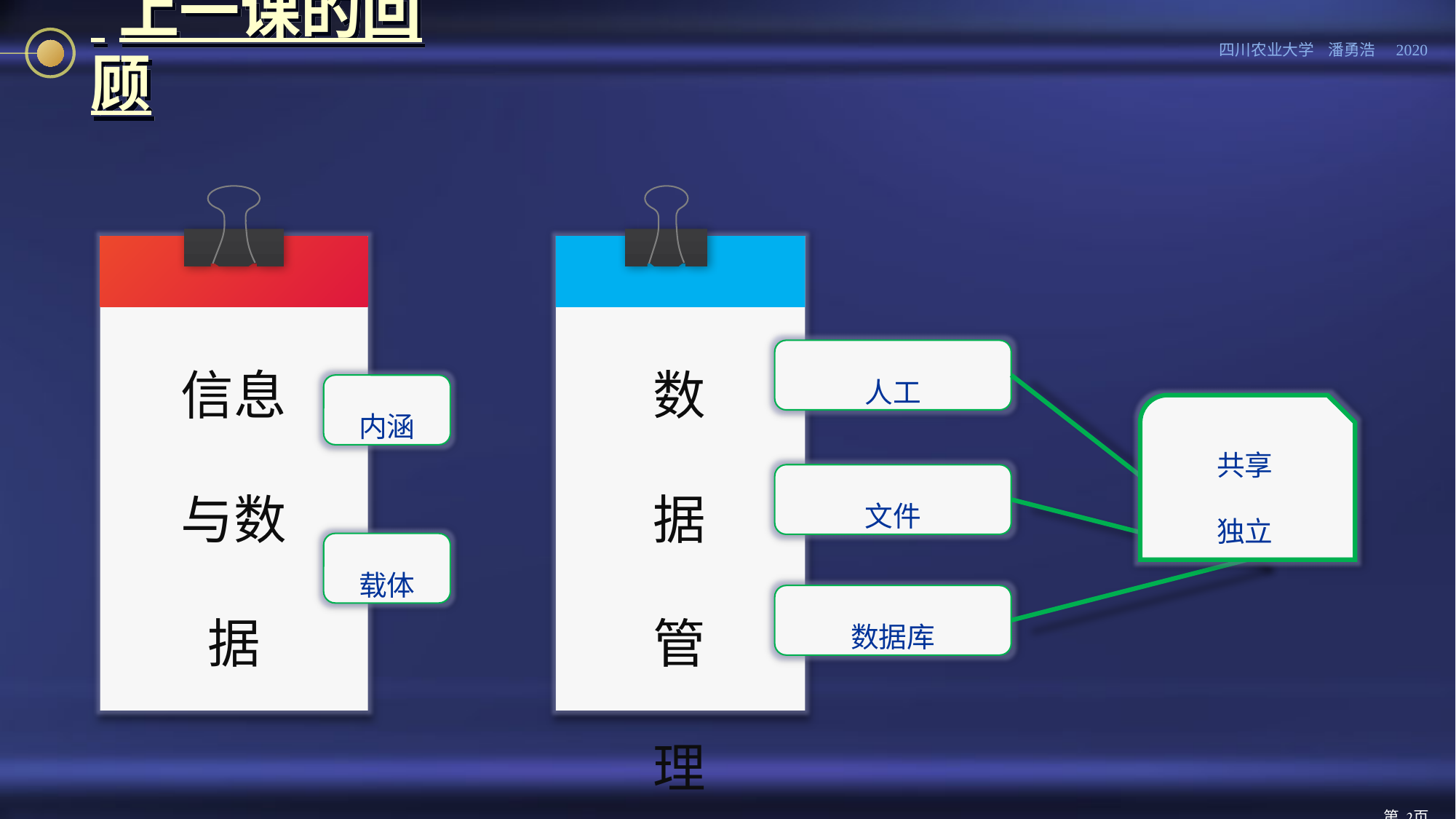

# 上一课的回顾

信息与数据

数据管理
人工
内涵
共享
独立
文件
载体
数据库